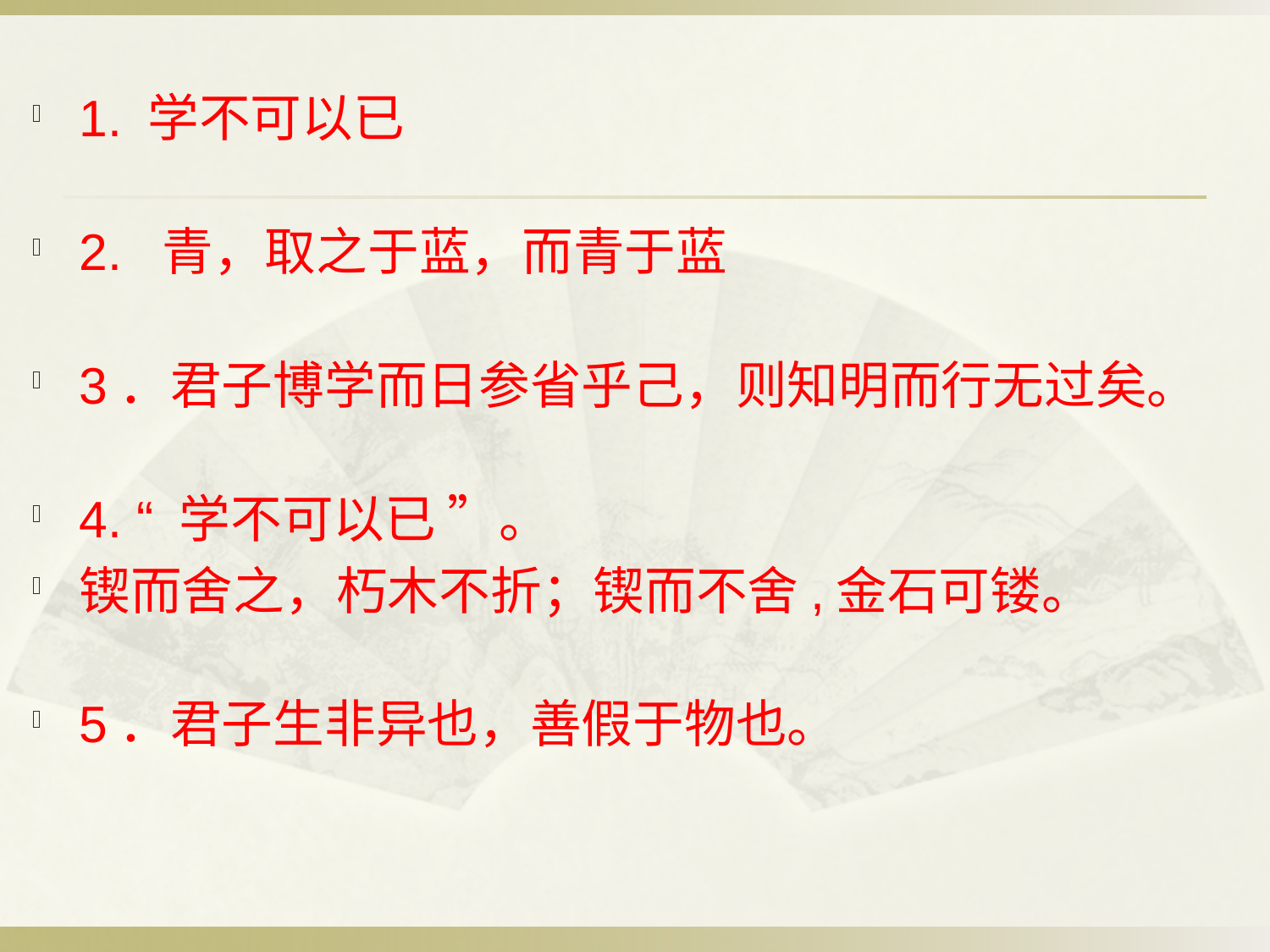

#
1. 学不可以已
2.  青，取之于蓝，而青于蓝
3．君子博学而日参省乎己，则知明而行无过矣。
4. “ 学不可以已 ”。
锲而舍之，朽木不折；锲而不舍,金石可镂。
5．君子生非异也，善假于物也。